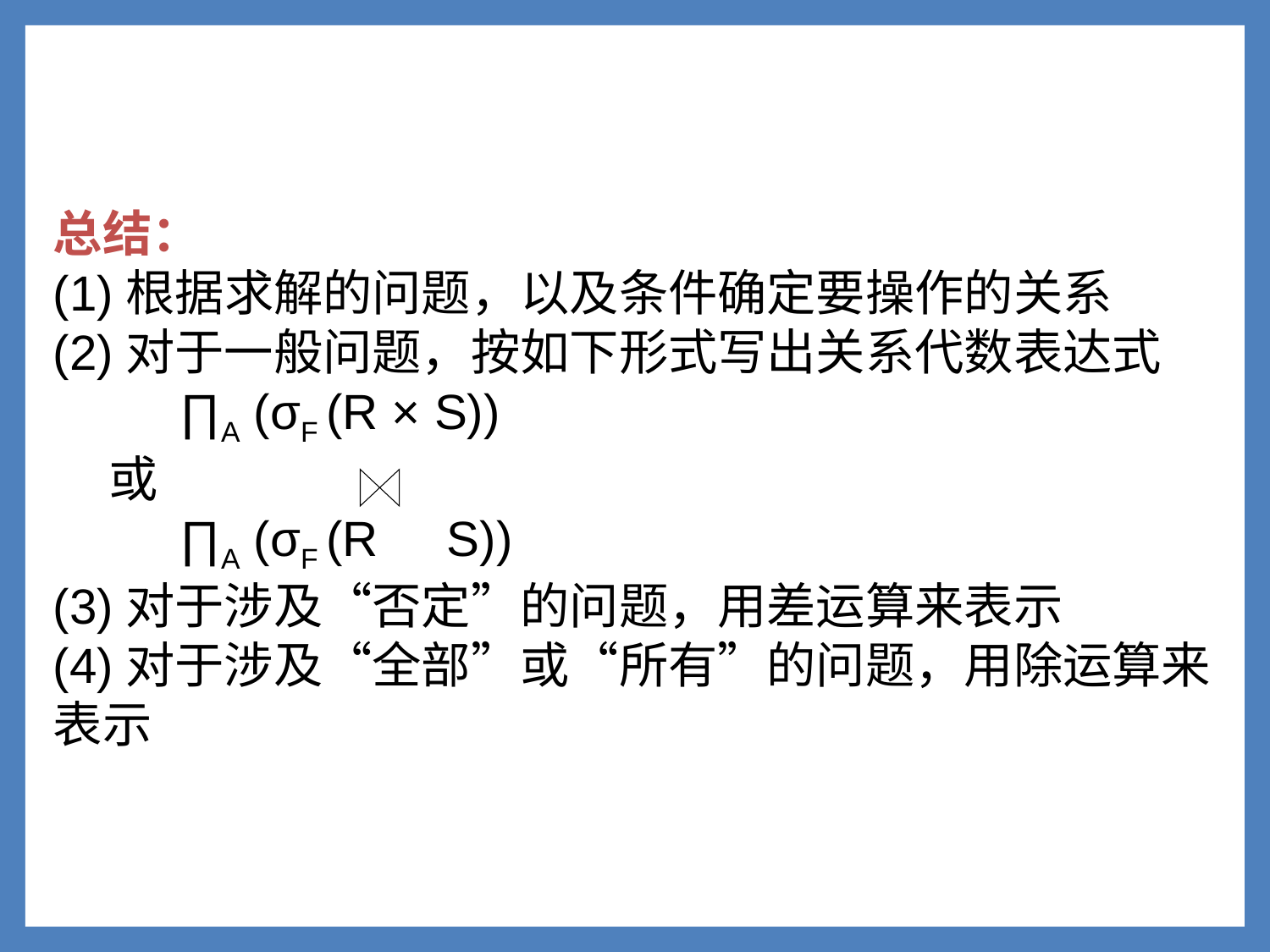

总结：
(1)根据求解的问题，以及条件确定要操作的关系
(2)对于一般问题，按如下形式写出关系代数表达式
	∏A (σF (R × S))
    或
	∏A (σF (R     S))
(3)对于涉及“否定”的问题，用差运算来表示
(4)对于涉及“全部”或“所有”的问题，用除运算来表示
1